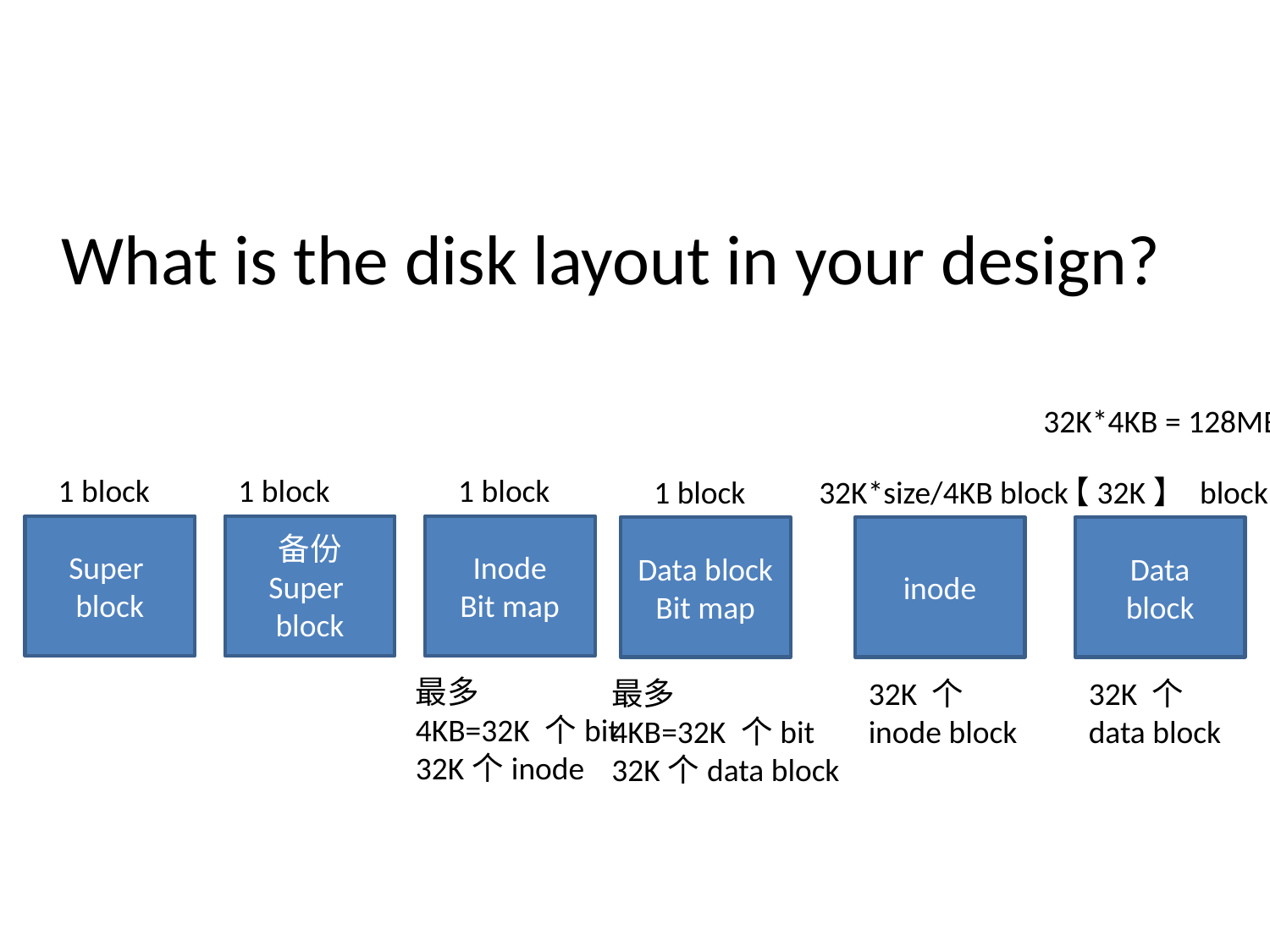

What is the disk layout in your design?
32K*4KB = 128MB
1 block
1 block
1 block
1 block
32K*size/4KB block
【32K】 block
Super
block
备份
Super
block
Inode
Bit map
Data block
Bit map
inode
Data
block
最多
4KB=32K 个bit
32K个inode
最多
4KB=32K 个bit
32K个data block
32K 个
inode block
32K 个
data block